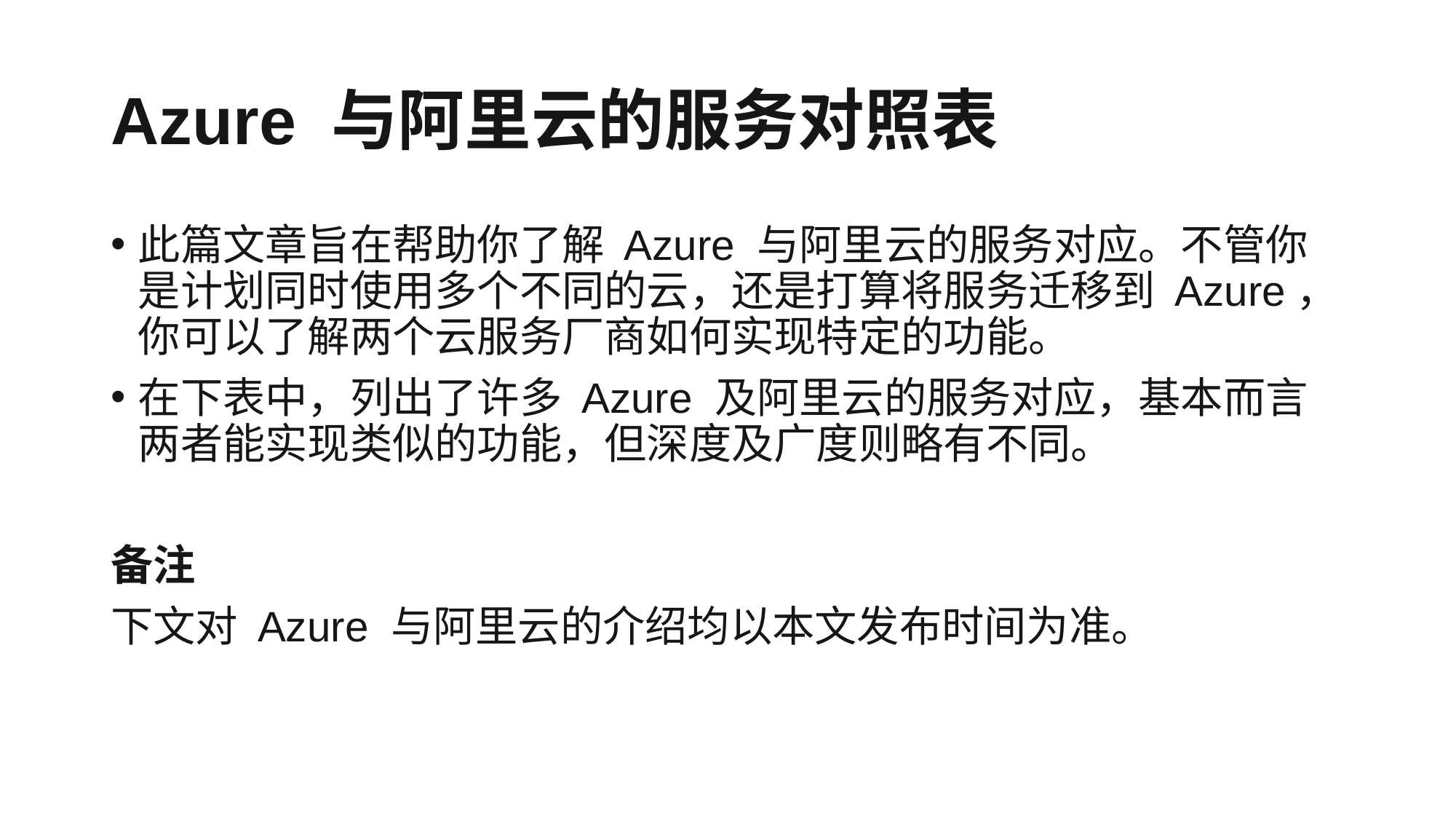

# Azure 与阿里云的服务对照表
此篇文章旨在帮助你了解 Azure 与阿里云的服务对应。不管你是计划同时使用多个不同的云，还是打算将服务迁移到 Azure，你可以了解两个云服务厂商如何实现特定的功能。
在下表中，列出了许多 Azure 及阿里云的服务对应，基本而言两者能实现类似的功能，但深度及广度则略有不同。

备注
下文对 Azure 与阿里云的介绍均以本文发布时间为准。